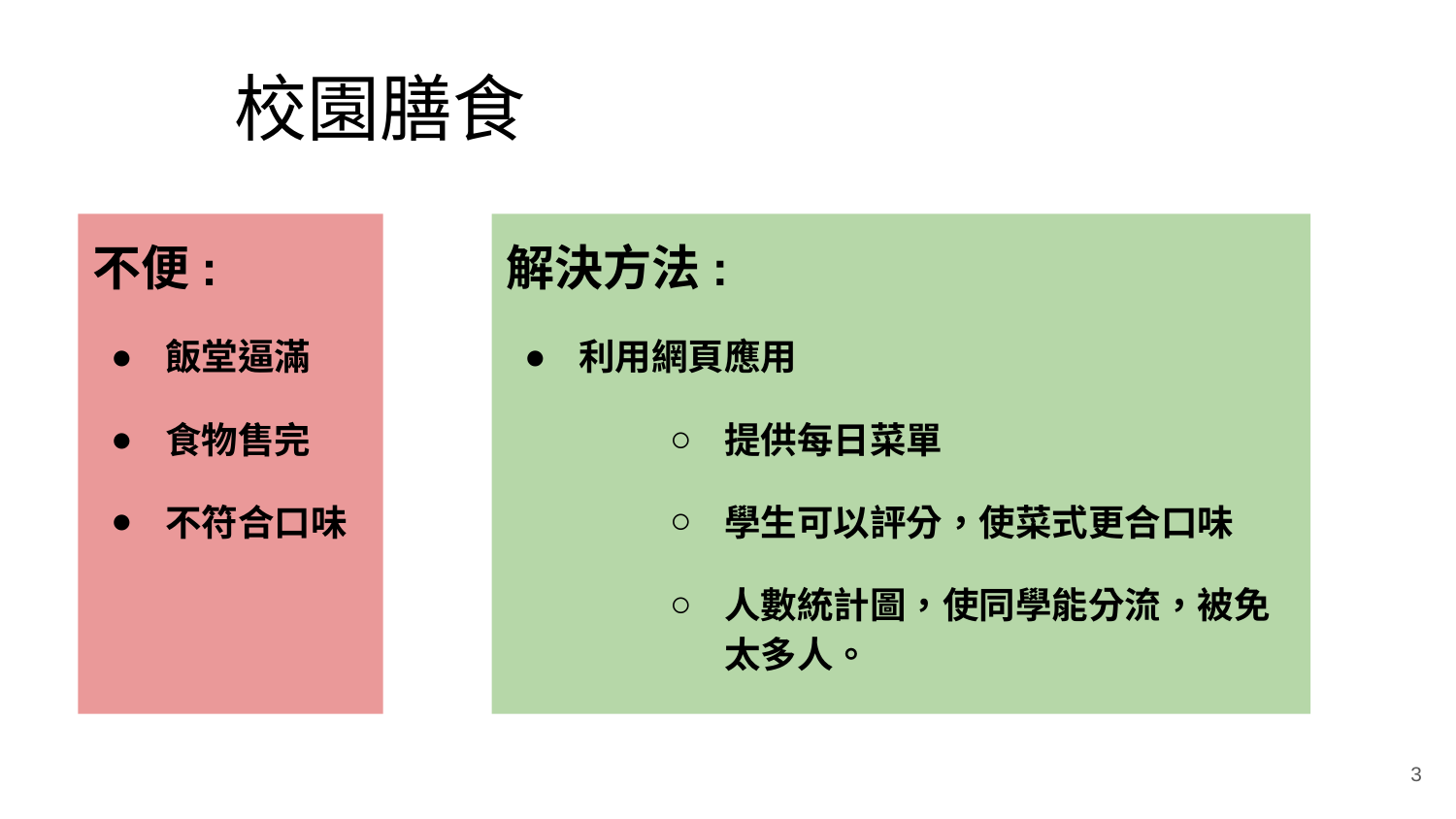

# 校園膳食
不便:
飯堂逼滿
食物售完
不符合口味
解決方法:
利用網頁應用
提供每日菜單
學生可以評分，使菜式更合口味
人數統計圖，使同學能分流，被免太多人。
3